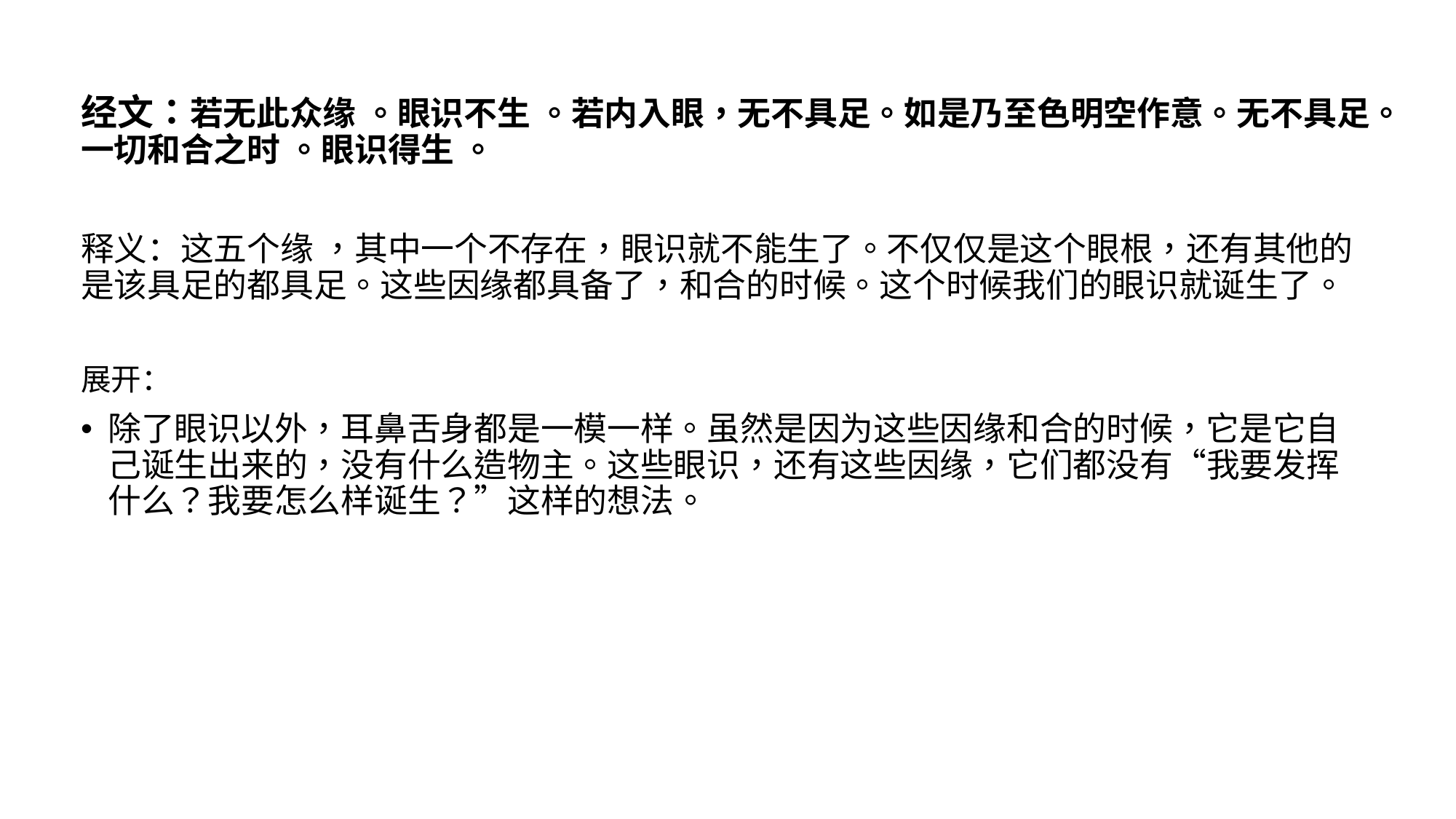

经文：若无此众缘 。眼识不生 。若内入眼，无不具足。如是乃至色明空作意。无不具足。一切和合之时 。眼识得生 。

释义：这五个缘 ，其中一个不存在，眼识就不能生了。不仅仅是这个眼根，还有其他的是该具足的都具足。这些因缘都具备了，和合的时候。这个时候我们的眼识就诞生了。

展开：
除了眼识以外，耳鼻舌身都是一模一样。虽然是因为这些因缘和合的时候，它是它自己诞生出来的，没有什么造物主。这些眼识，还有这些因缘，它们都没有“我要发挥什么？我要怎么样诞生？”这样的想法。